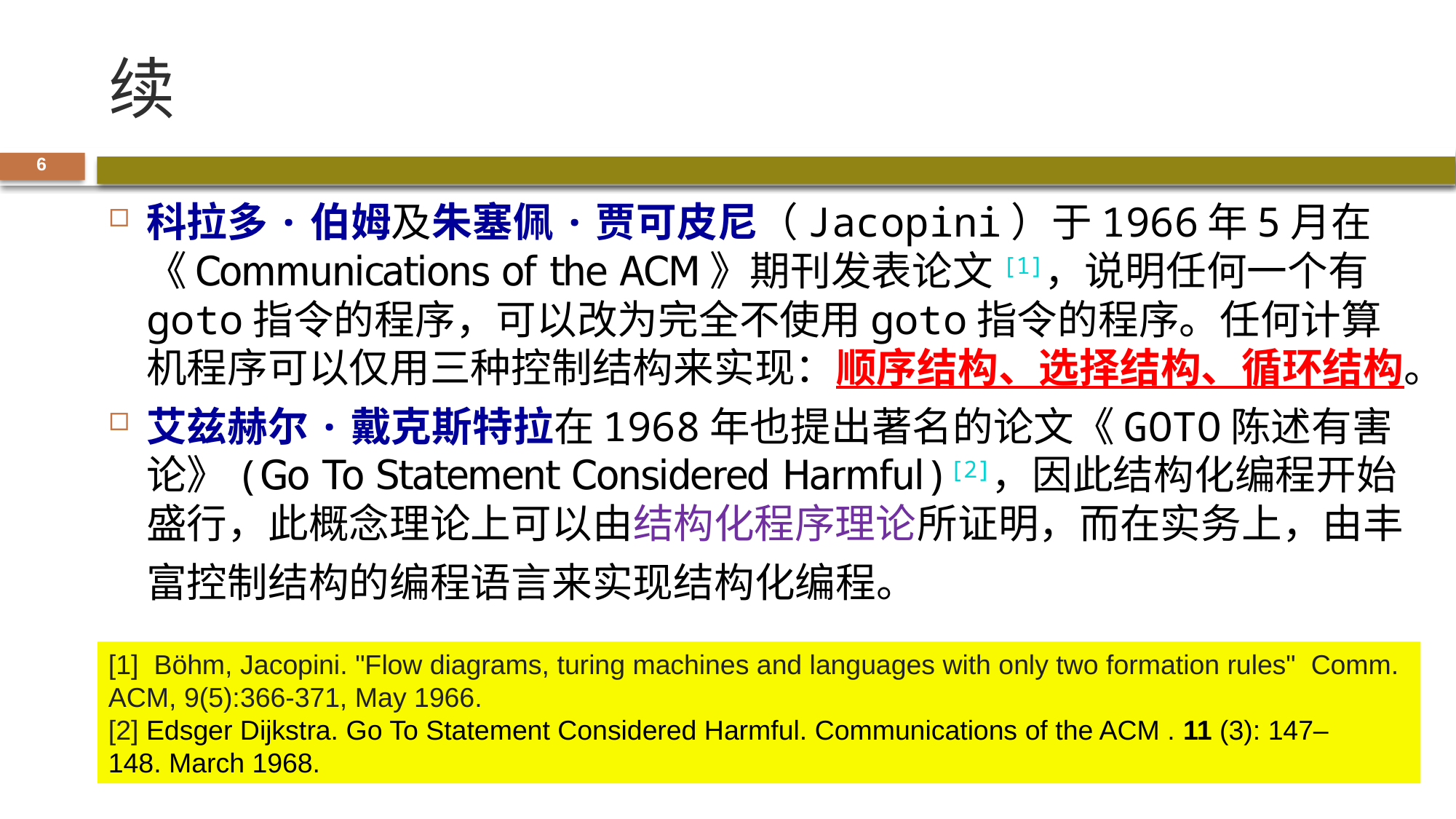

# 续
6
科拉多·伯姆及朱塞佩·贾可皮尼（Jacopini）于1966年5月在《Communications of the ACM》期刊发表论文[1]，说明任何一个有goto指令的程序，可以改为完全不使用goto指令的程序。任何计算机程序可以仅用三种控制结构来实现：顺序结构、选择结构、循环结构。
艾兹赫尔·戴克斯特拉在1968年也提出著名的论文《GOTO陈述有害论》(Go To Statement Considered Harmful)[2]，因此结构化编程开始盛行，此概念理论上可以由结构化程序理论所证明，而在实务上，由丰富控制结构的编程语言来实现结构化编程。
[1]  Böhm, Jacopini. "Flow diagrams, turing machines and languages with only two formation rules"  Comm. ACM, 9(5):366-371, May 1966.
[2] Edsger Dijkstra. Go To Statement Considered Harmful. Communications of the ACM . 11 (3): 147–148. March 1968.